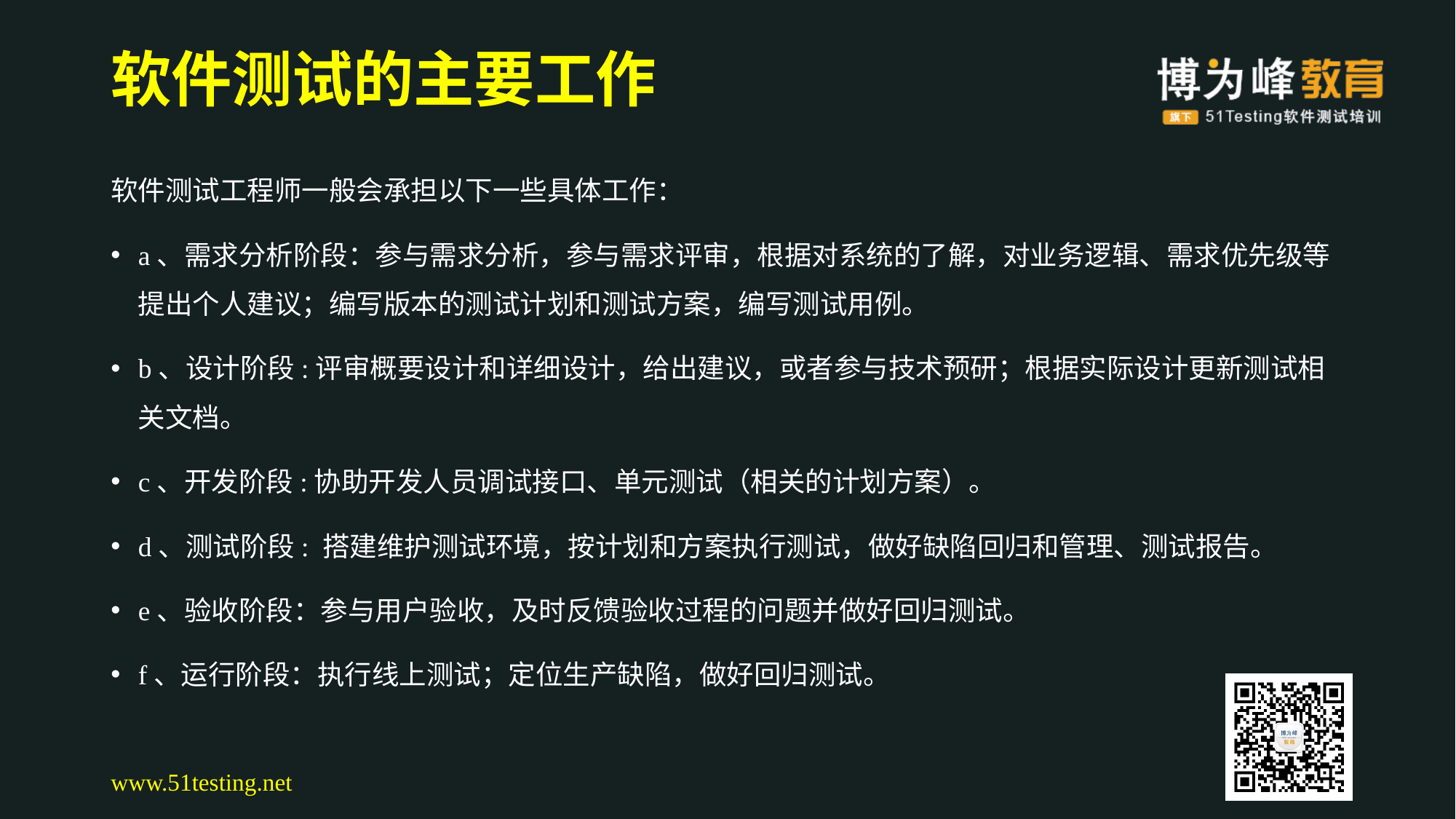

# 软件测试的主要工作
软件测试工程师一般会承担以下一些具体工作：
a、需求分析阶段：参与需求分析，参与需求评审，根据对系统的了解，对业务逻辑、需求优先级等提出个人建议；编写版本的测试计划和测试方案，编写测试用例。
b、设计阶段:评审概要设计和详细设计，给出建议，或者参与技术预研；根据实际设计更新测试相关文档。
c、开发阶段:协助开发人员调试接口、单元测试（相关的计划方案）。
d、测试阶段: 搭建维护测试环境，按计划和方案执行测试，做好缺陷回归和管理、测试报告。
e、验收阶段：参与用户验收，及时反馈验收过程的问题并做好回归测试。
f、运行阶段：执行线上测试；定位生产缺陷，做好回归测试。
www.51testing.net